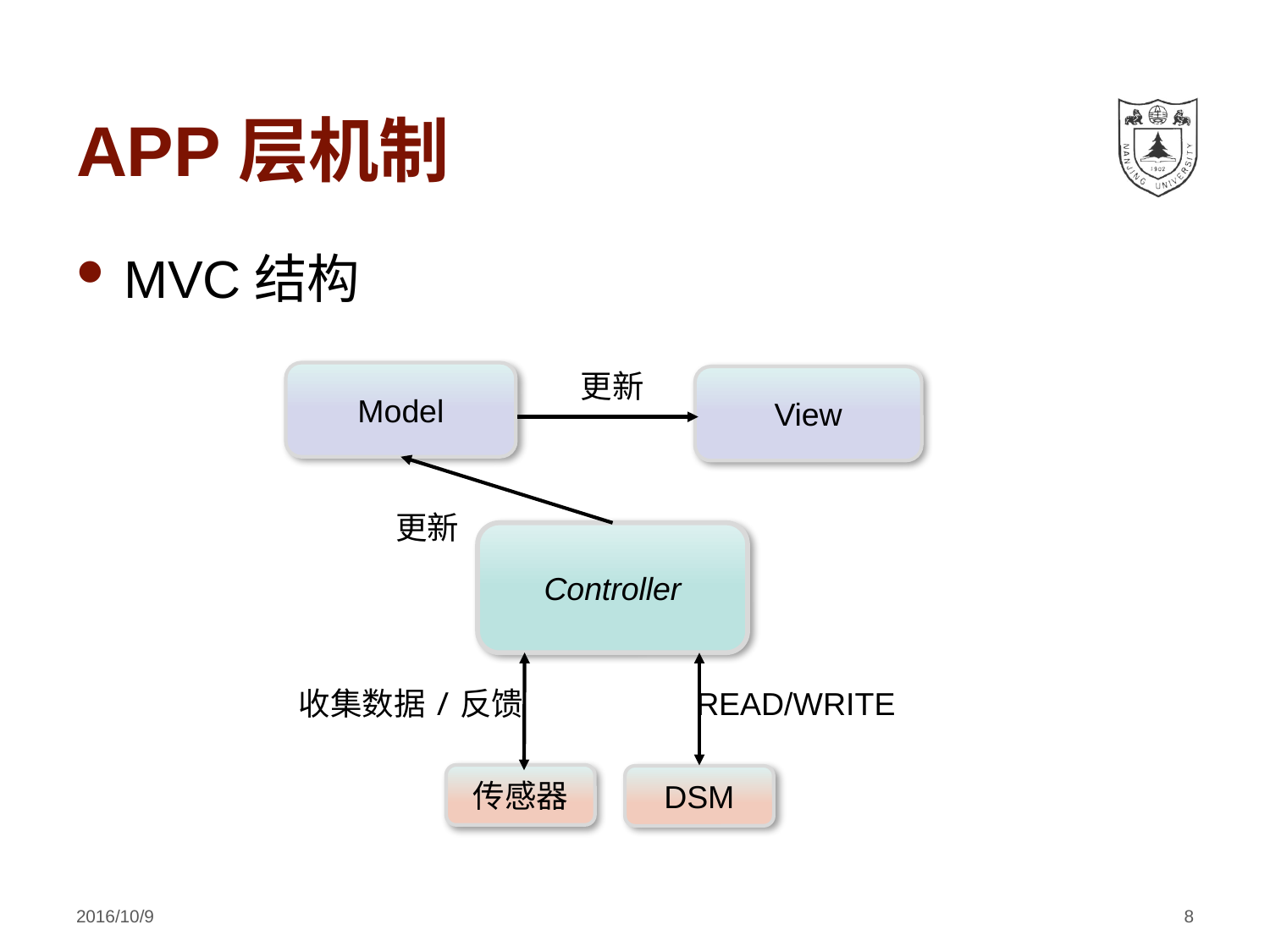

# APP层机制
MVC结构
更新
Model
View
更新
Controller
收集数据/反馈
Read/write
传感器
DSM
2016/10/9
8